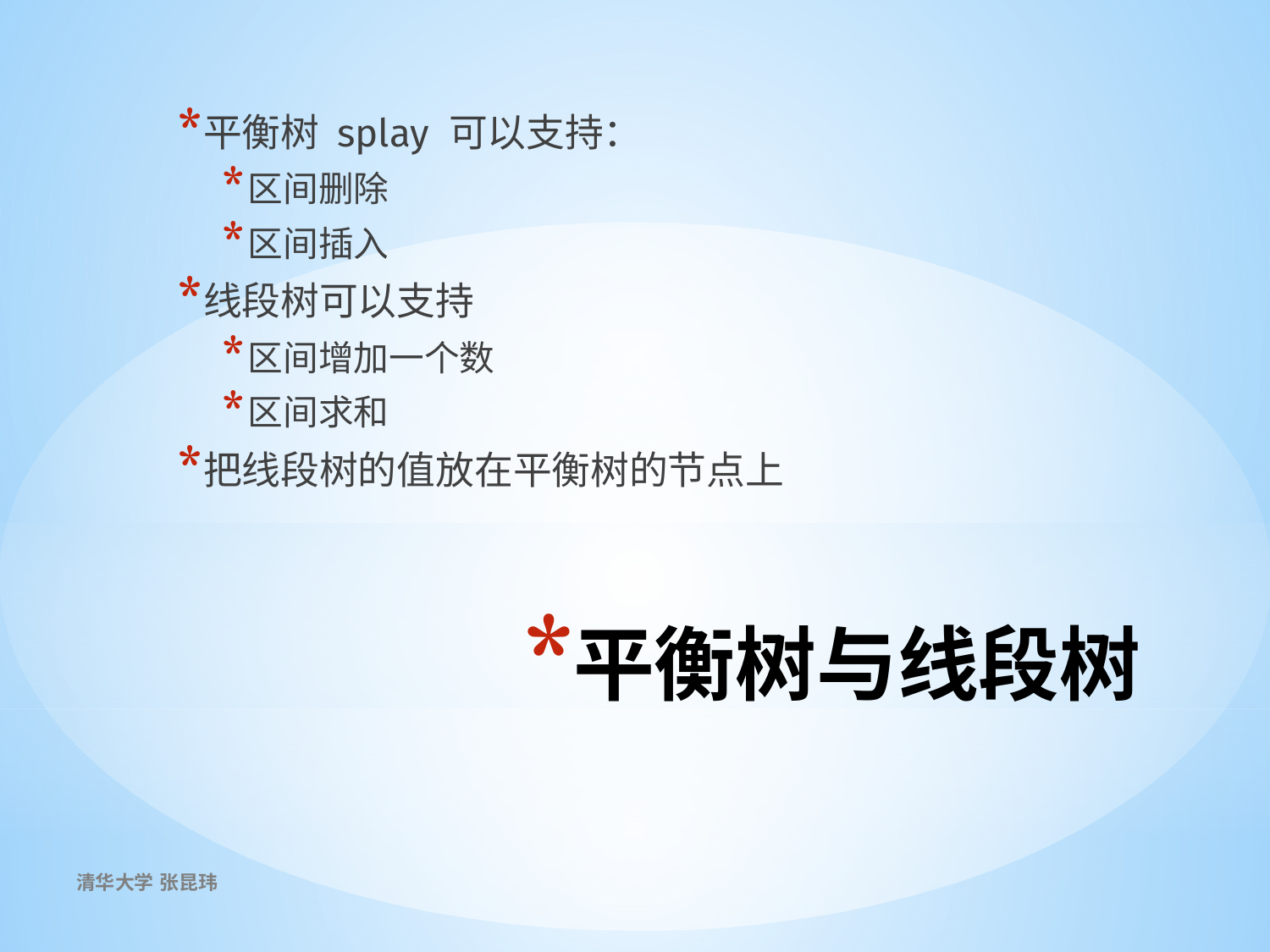

平衡树 splay 可以支持：
区间删除
区间插入
线段树可以支持
区间增加一个数
区间求和
把线段树的值放在平衡树的节点上
# 平衡树与线段树
清华大学 张昆玮
93